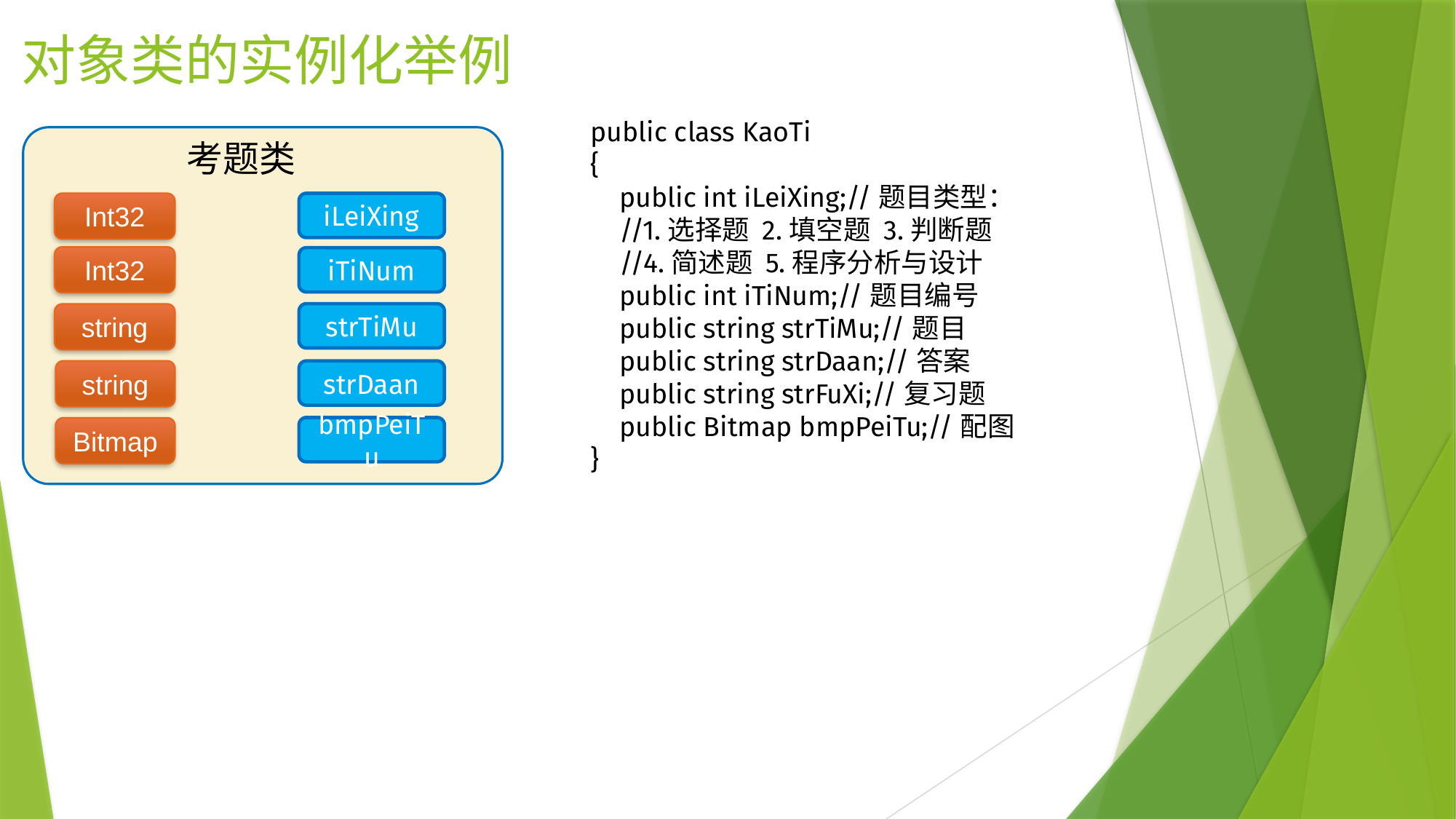

# 对象类的实例化举例
    public class KaoTi
    {
        public int iLeiXing;//题目类型：
        //1.选择题 2.填空题 3.判断题
        //4.简述题 5.程序分析与设计
        public int iTiNum;//题目编号
        public string strTiMu;//题目
        public string strDaan;//答案
        public string strFuXi;//复习题
        public Bitmap bmpPeiTu;//配图
    }

考题类
Int32
iLeiXing
Int32
iTiNum
strTiMu
string
string
strDaan
bmpPeiTu
Bitmap